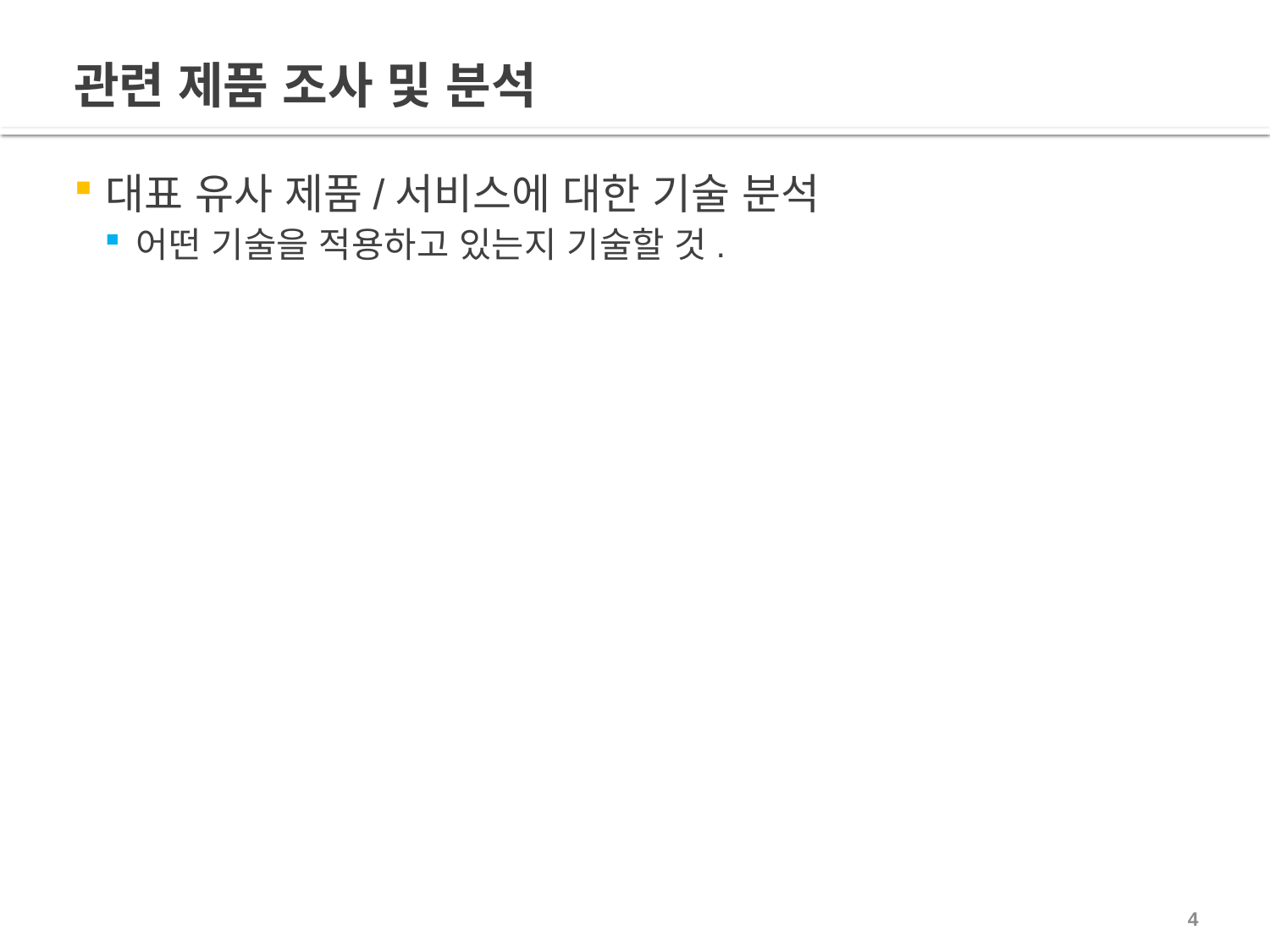

# 관련 제품 조사 및 분석
대표 유사 제품/서비스에 대한 기술 분석
어떤 기술을 적용하고 있는지 기술할 것.
4